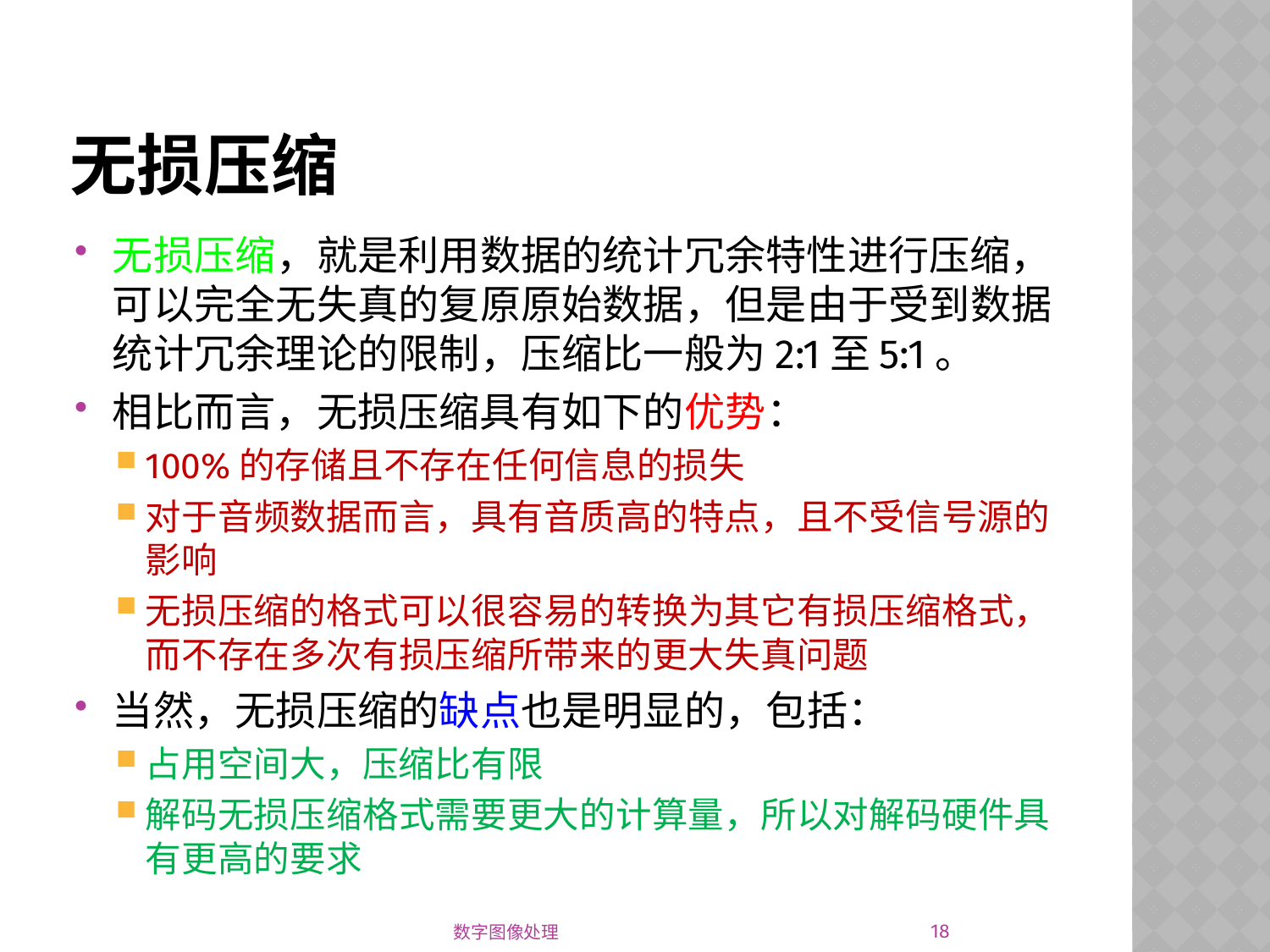

# 无损压缩
无损压缩，就是利用数据的统计冗余特性进行压缩，可以完全无失真的复原原始数据，但是由于受到数据统计冗余理论的限制，压缩比一般为2:1至5:1。
相比而言，无损压缩具有如下的优势：
100%的存储且不存在任何信息的损失
对于音频数据而言，具有音质高的特点，且不受信号源的影响
无损压缩的格式可以很容易的转换为其它有损压缩格式，而不存在多次有损压缩所带来的更大失真问题
当然，无损压缩的缺点也是明显的，包括：
占用空间大，压缩比有限
解码无损压缩格式需要更大的计算量，所以对解码硬件具有更高的要求
18
数字图像处理